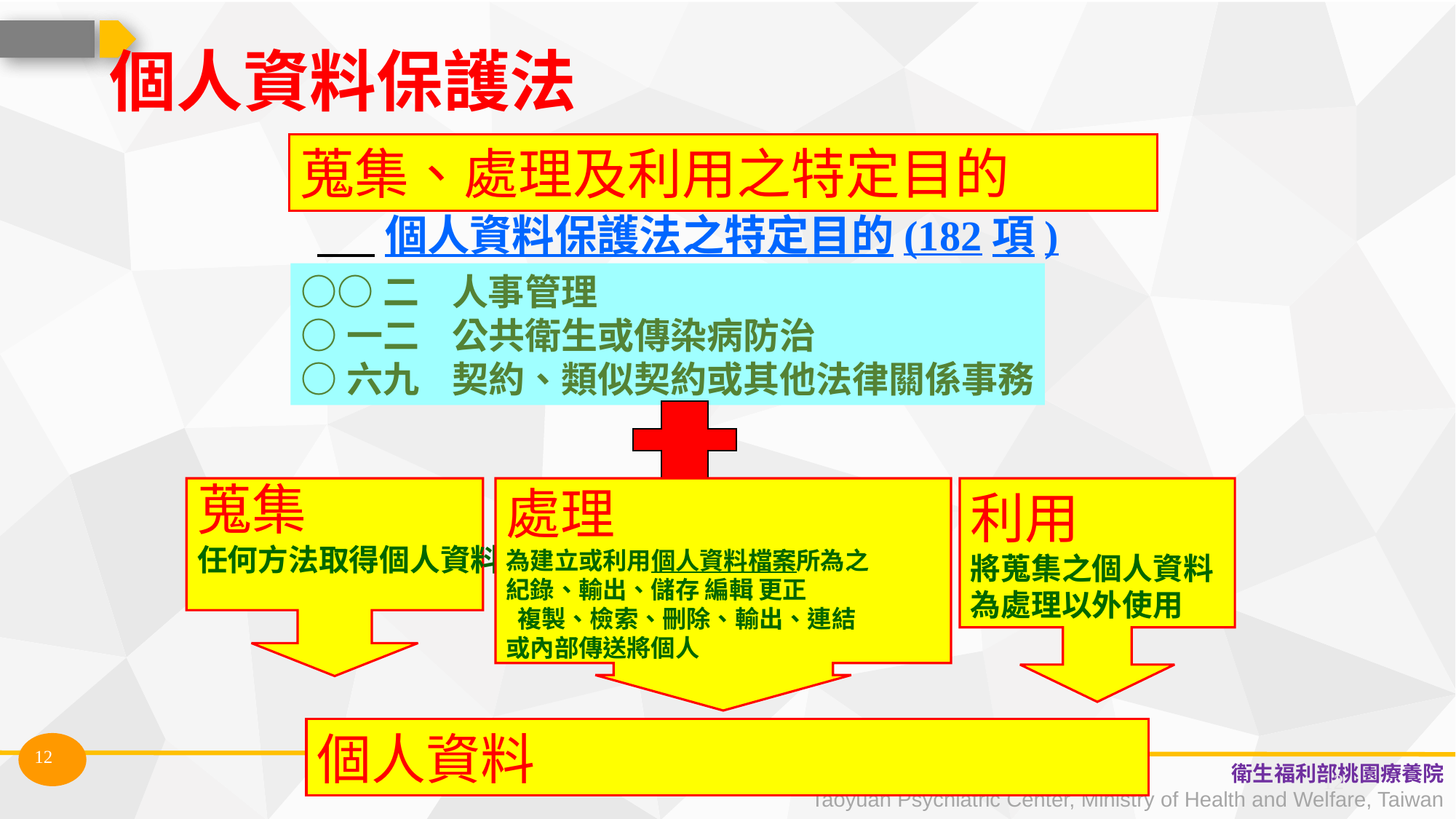

個人資料保護法
蒐集、處理及利用之特定目的
      個人資料保護法之特定目的(182項)
○○二    人事管理
○一二    公共衛生或傳染病防治
○六九    契約、類似契約或其他法律關係事務

蒐集
任何方法取得個人資料

利用
將蒐集之個人資料
為處理以外使用
處理
為建立或利用個人資料檔案所為之
紀錄、輸出、儲存 編輯 更正
 複製、檢索、刪除、輸出、連結
或內部傳送將個人
個人資料
12